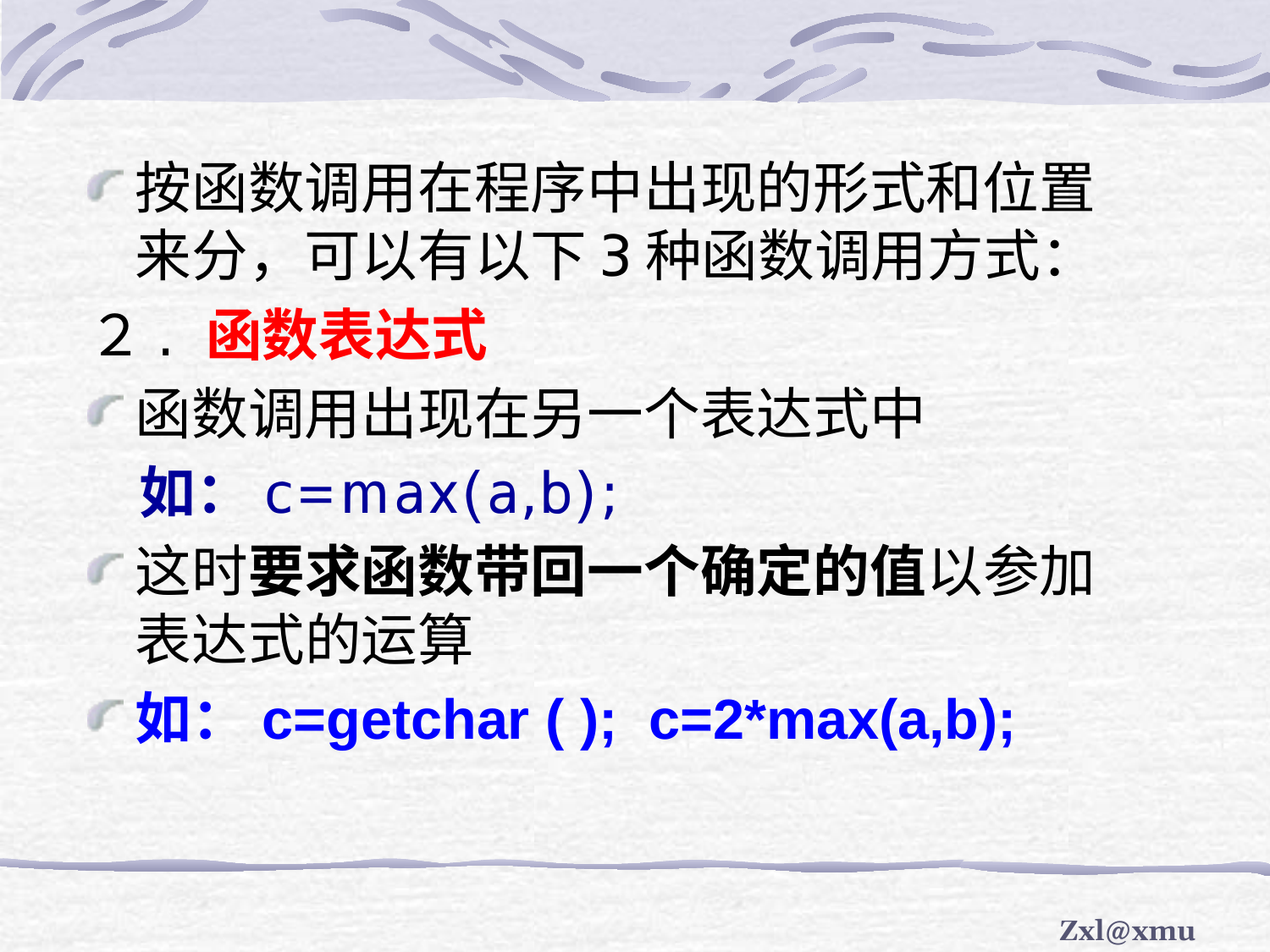

按函数调用在程序中出现的形式和位置来分，可以有以下3种函数调用方式：
２. 函数表达式
函数调用出现在另一个表达式中
   如：c=max(a,b);
这时要求函数带回一个确定的值以参加表达式的运算
如：c=getchar ( );  c=2*max(a,b);